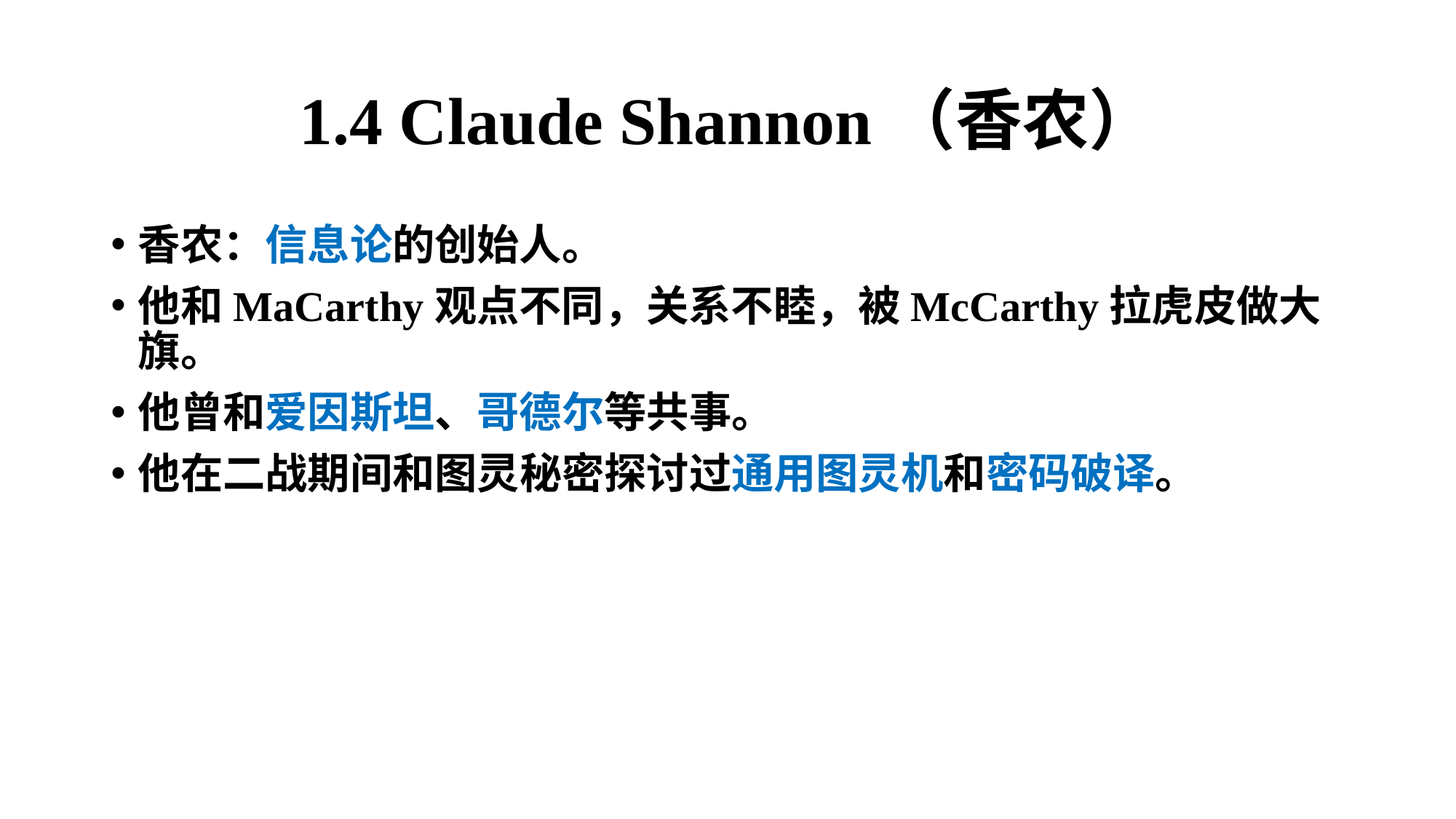

# 1.4 Claude Shannon（香农）
香农：信息论的创始人。
他和MaCarthy观点不同，关系不睦，被McCarthy拉虎皮做大旗。
他曾和爱因斯坦、哥德尔等共事。
他在二战期间和图灵秘密探讨过通用图灵机和密码破译。